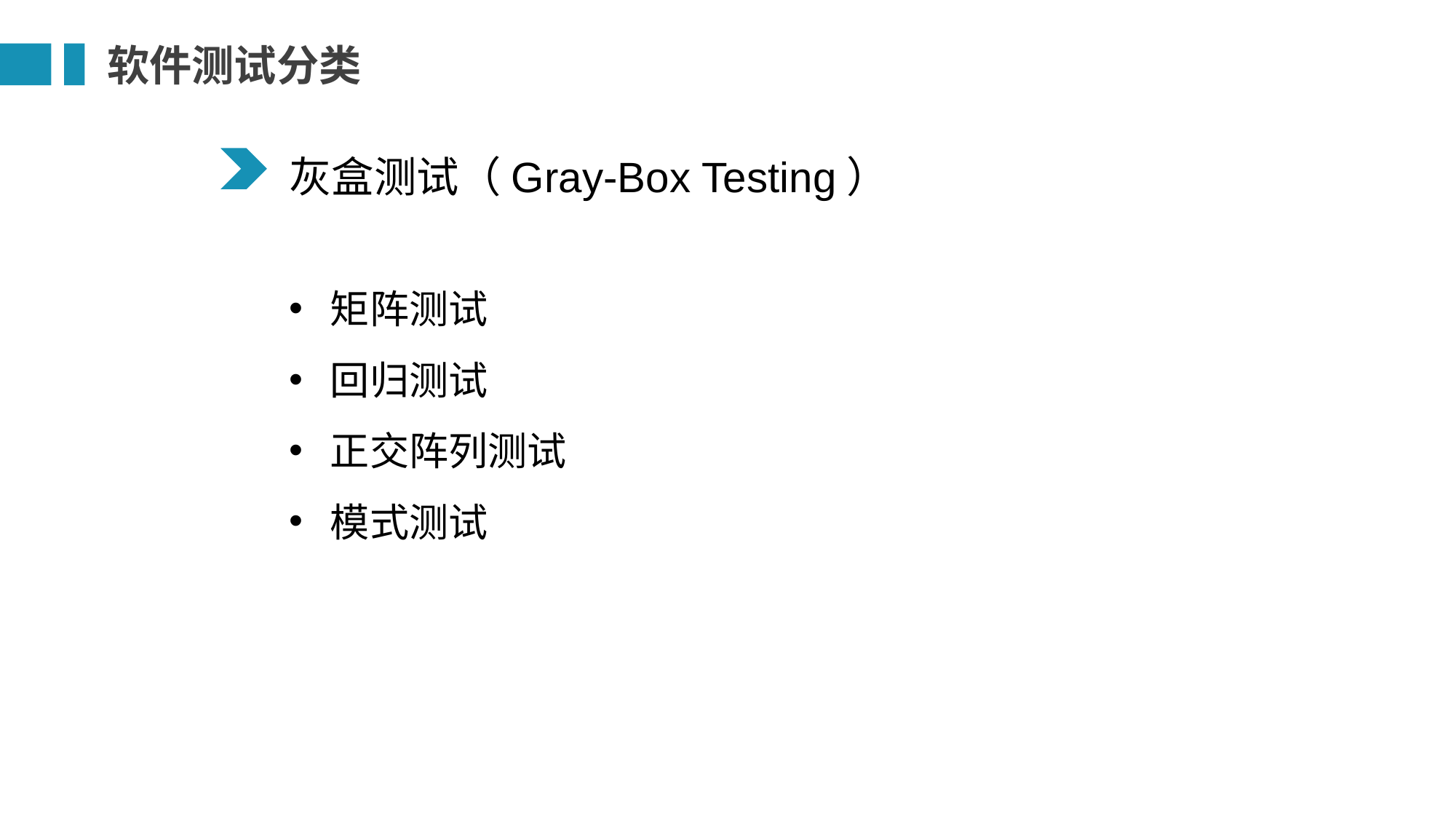

软件测试分类

灰盒测试（Gray-Box Testing）

矩阵测试
回归测试
正交阵列测试
模式测试
13